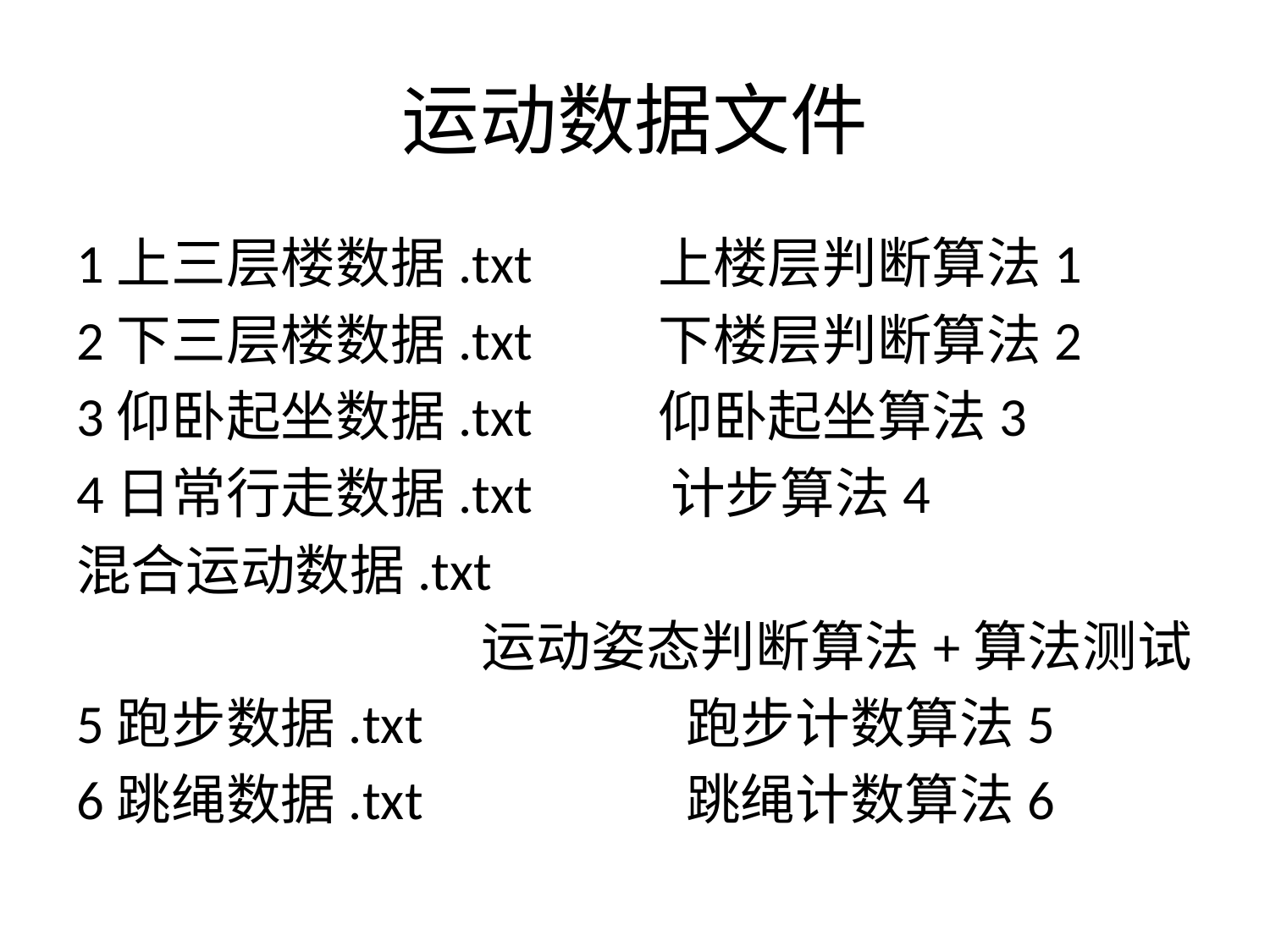

# 运动数据文件
1上三层楼数据.txt         上楼层判断算法1
2下三层楼数据.txt         下楼层判断算法2
3仰卧起坐数据.txt         仰卧起坐算法3
4日常行走数据.txt          计步算法4
混合运动数据.txt
                                运动姿态判断算法+算法测试
5跑步数据.txt                    跑步计数算法5
6跳绳数据.txt                    跳绳计数算法6